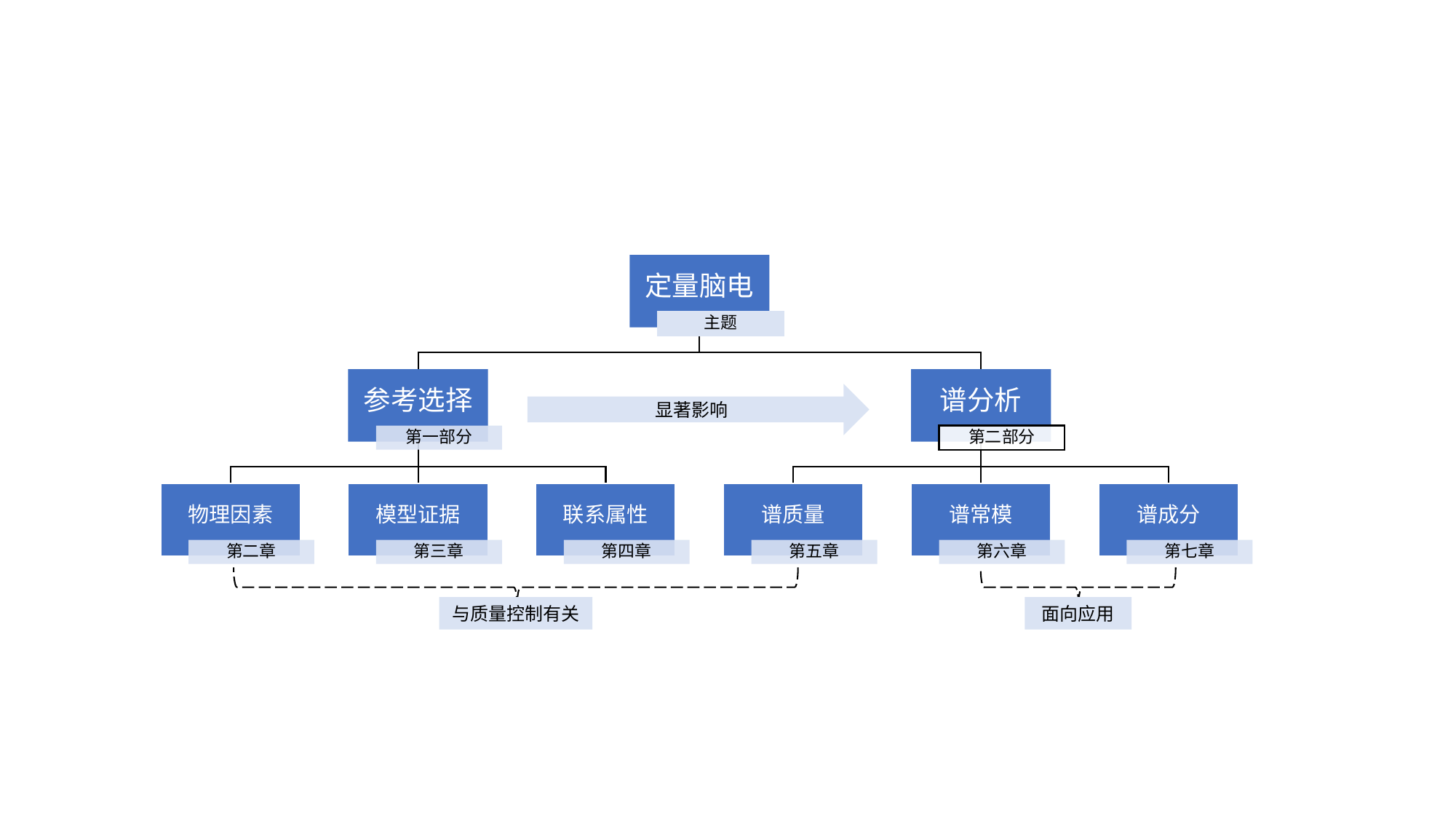

定量脑电
主题
参考选择
第一部分
物理因素
第二章
模型证据
第三章
联系属性
第四章
谱分析
第二部分
谱质量
第五章
谱常模
第六章
谱成分
第七章

显著影响

与质量控制有关
面向应用